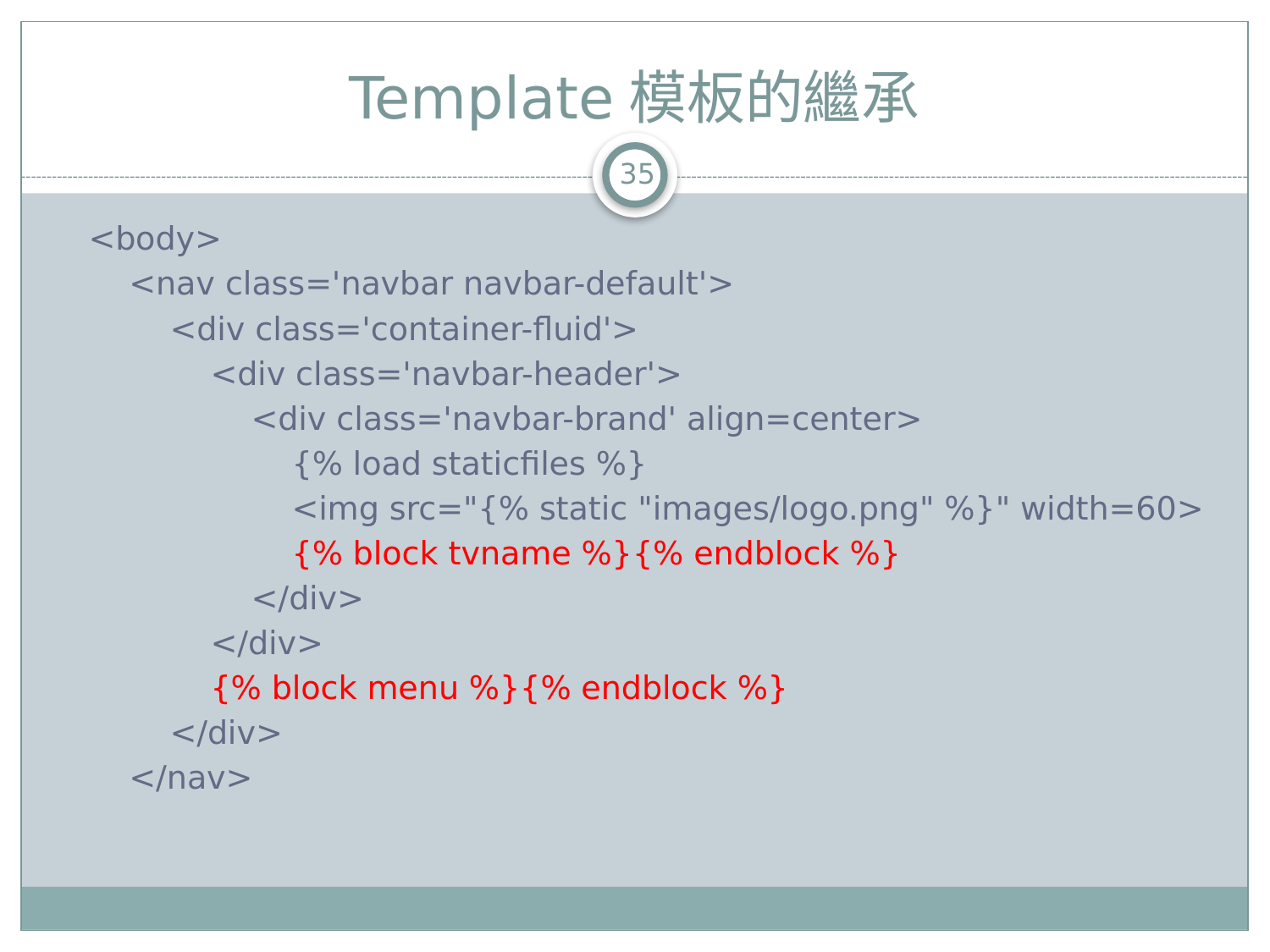

# Template模板的繼承
35
<body>
    <nav class='navbar navbar-default'>
        <div class='container-fluid'>
            <div class='navbar-header'>
                <div class='navbar-brand' align=center>
                    {% load staticfiles %}
                    <img src="{% static "images/logo.png" %}" width=60>
                    {% block tvname %}{% endblock %}
                </div>
            </div>
            {% block menu %}{% endblock %}
        </div>
    </nav>